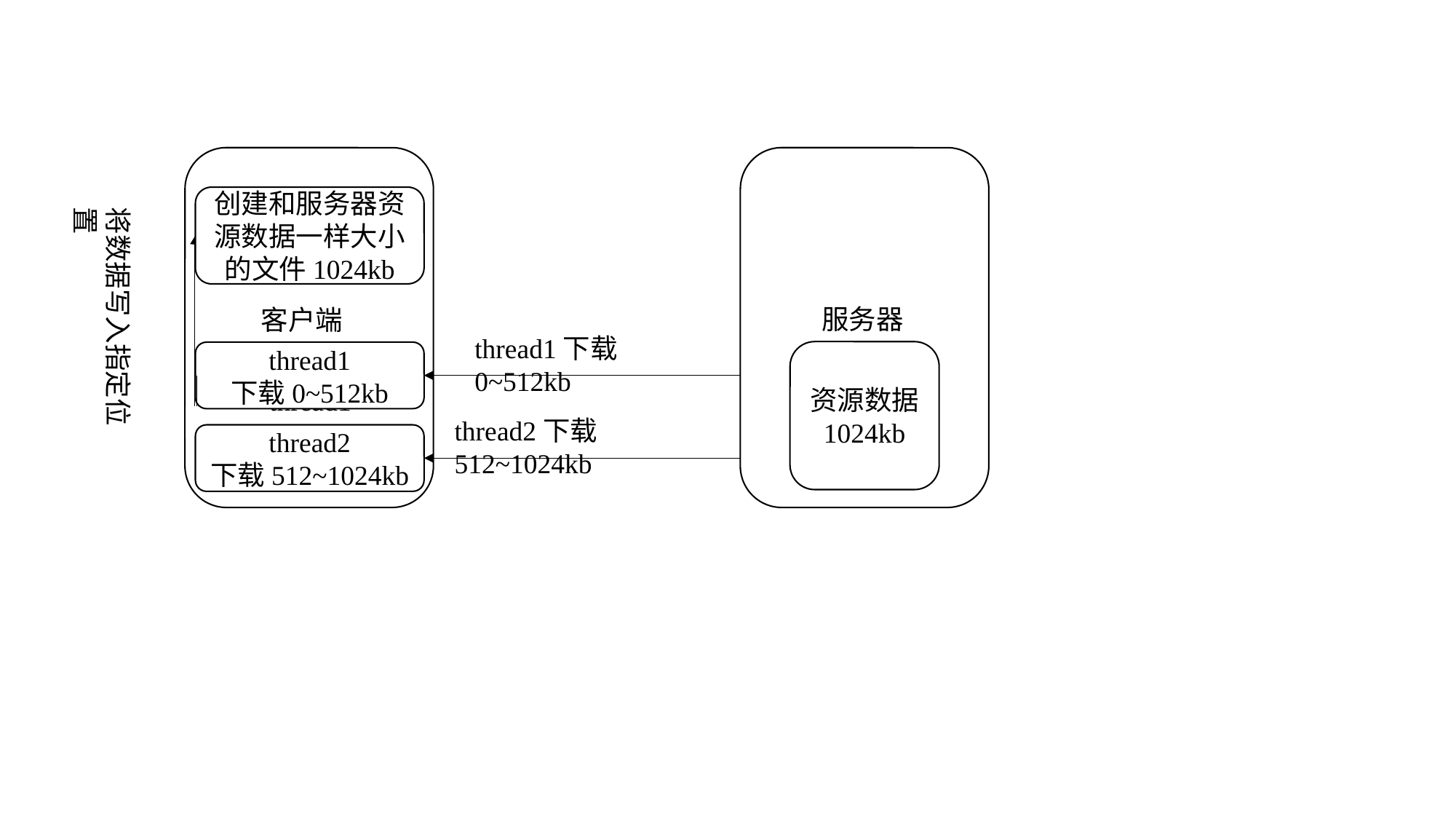

创建和服务器资源数据一样大小的文件1024kb
将数据写入指定位置
服务器
客户端
thread1下载0~512kb
资源数据
1024kb
thread1
下载0~512kb
thread1

thread2下载512~1024kb
thread2
下载512~1024kb